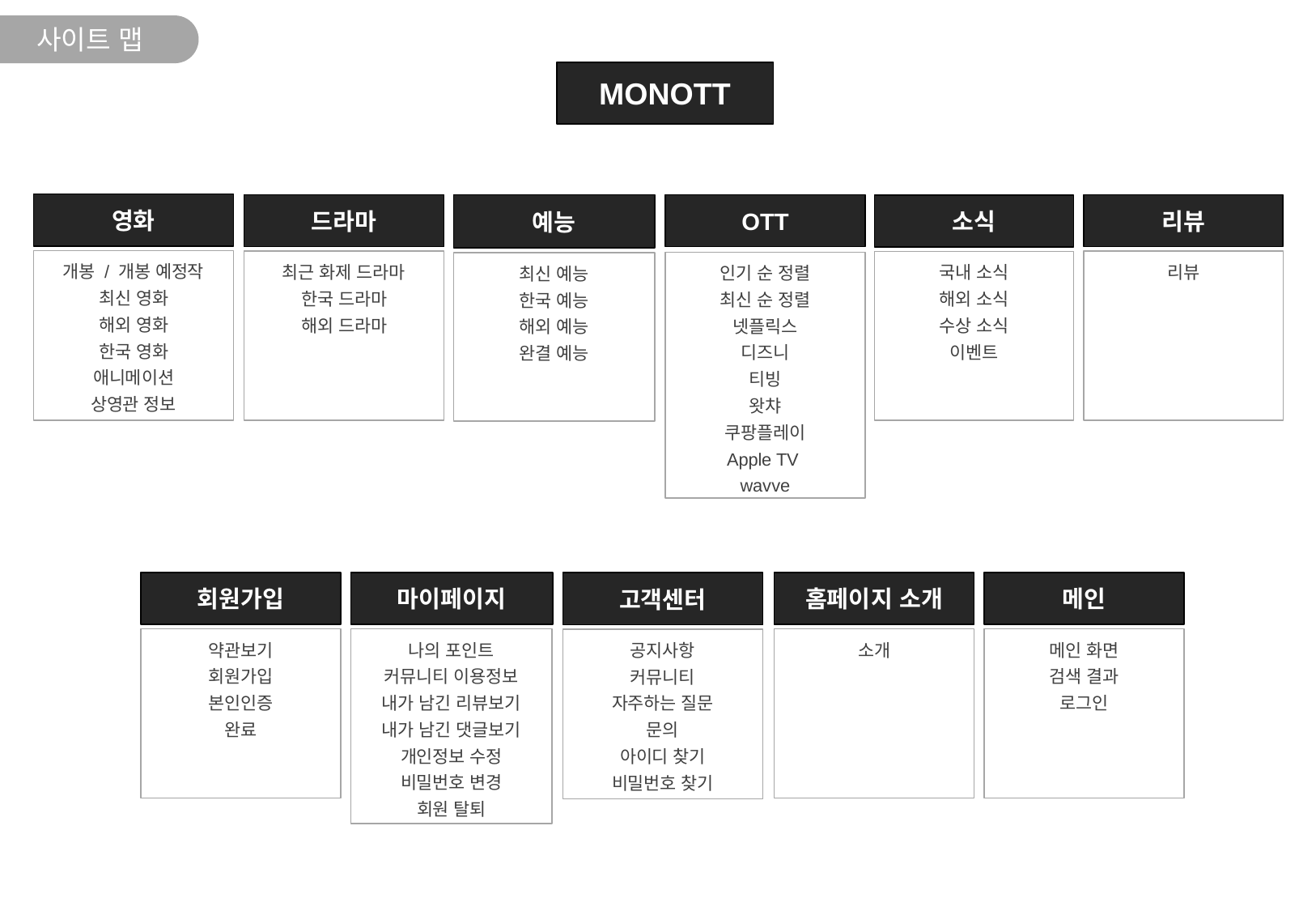

사이트 맵
MONOTT
영화
개봉 / 개봉 예정작
최신 영화
해외 영화
한국 영화
애니메이션
상영관 정보
예능
최신 예능
한국 예능
해외 예능
완결 예능

드라마
최근 화제 드라마
한국 드라마
해외 드라마

OTT
인기 순 정렬
최신 순 정렬
넷플릭스
디즈니
티빙
왓챠
쿠팡플레이
Apple TV
wavve
리뷰
리뷰
소식
국내 소식
해외 소식
수상 소식
이벤트
홈페이지 소개
소개
메인
메인 화면
검색 결과
로그인
마이페이지
나의 포인트
커뮤니티 이용정보
내가 남긴 리뷰보기
내가 남긴 댓글보기
개인정보 수정
비밀번호 변경
회원 탈퇴
회원가입
약관보기
회원가입
본인인증
완료
고객센터
공지사항
커뮤니티
자주하는 질문
문의
아이디 찾기
비밀번호 찾기